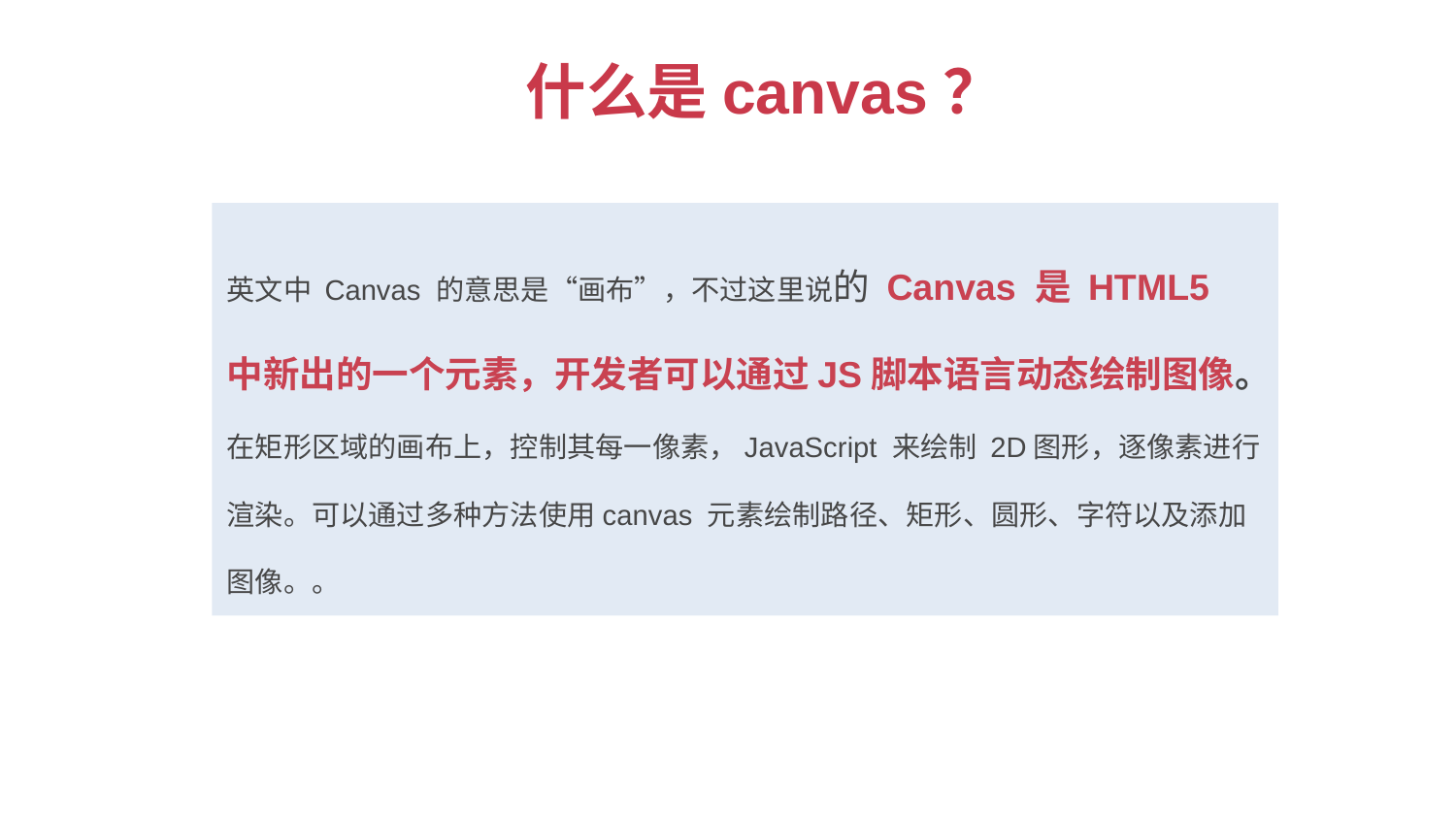

什么是canvas？
英文中 Canvas 的意思是“画布”，不过这里说的 Canvas 是 HTML5 中新出的一个元素，开发者可以通过JS脚本语言动态绘制图像。在矩形区域的画布上，控制其每一像素，JavaScript 来绘制 2D图形，逐像素进行渲染。可以通过多种方法使用canvas 元素绘制路径、矩形、圆形、字符以及添加图像。。